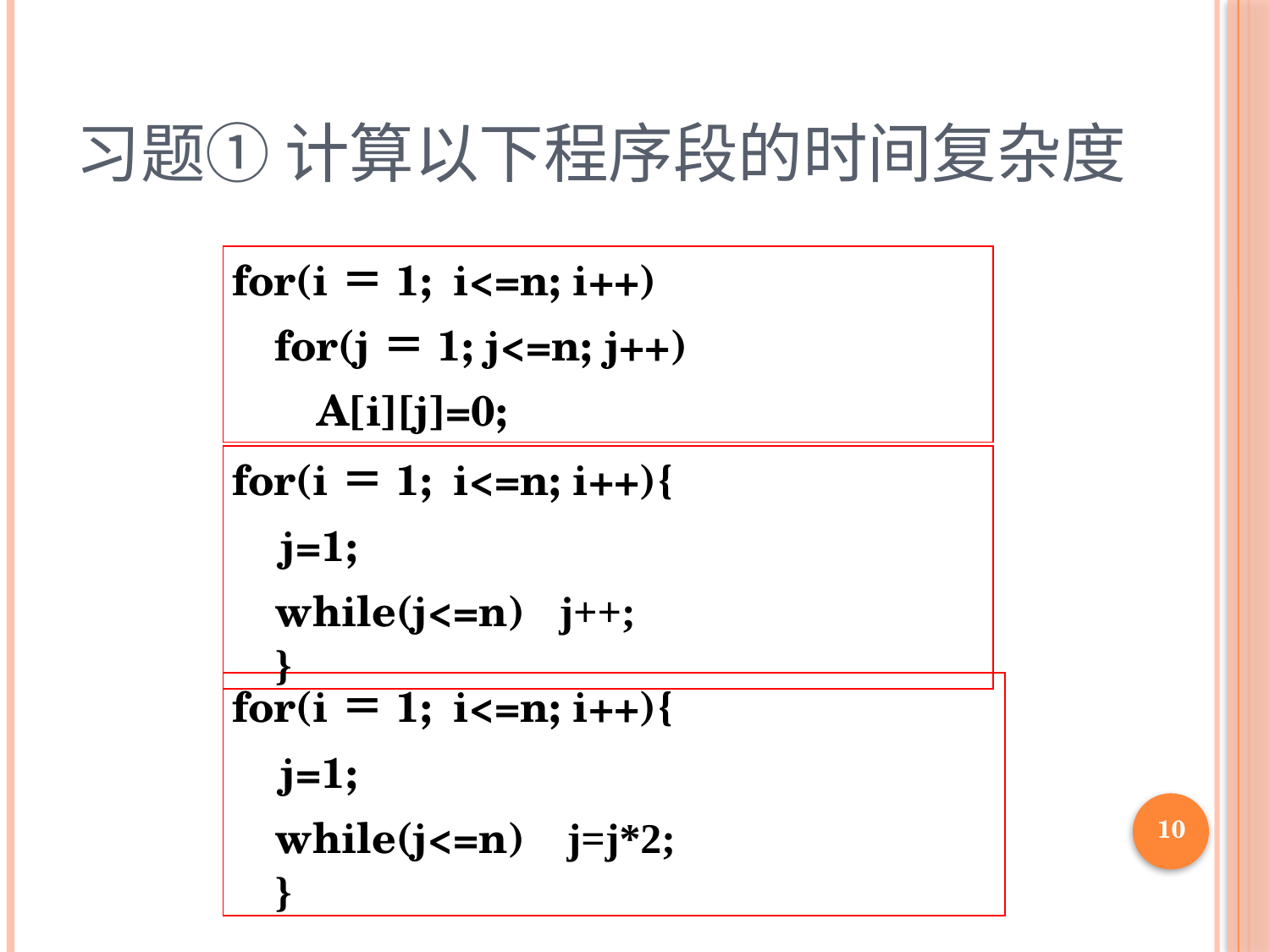

# 习题① 计算以下程序段的时间复杂度
| for(i＝1; i<=n; i++) for(j＝1; j<=n; j++) A[i][j]=0; |
| --- |
| for(i＝1; i<=n; i++){ j=1; while(j<=n) j++; } |
| --- |
| for(i＝1; i<=n; i++){ j=1; while(j<=n) j=j\*2; } |
| --- |
10